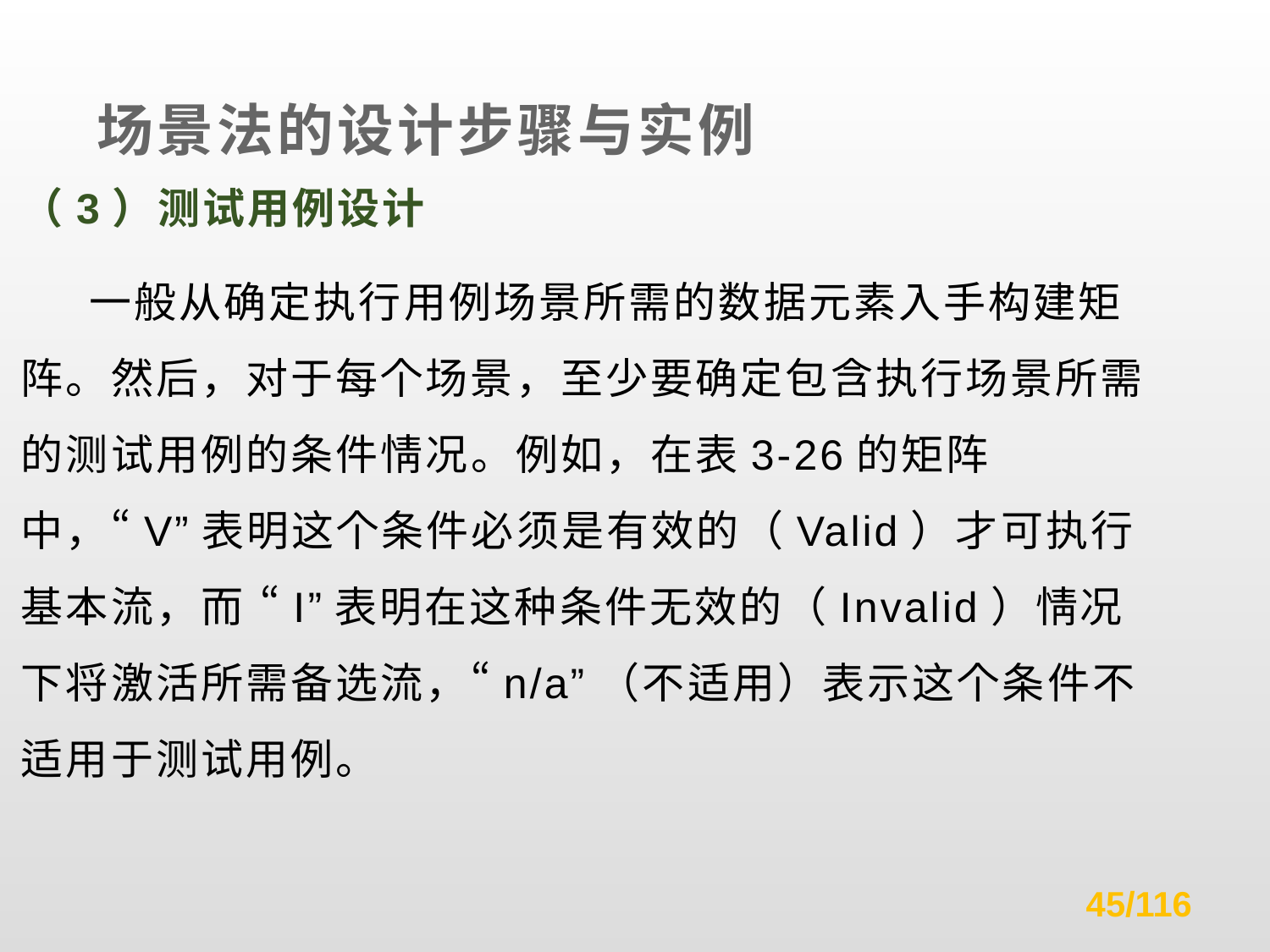

# 场景法的设计步骤与实例
（3）测试用例设计
    一般从确定执行用例场景所需的数据元素入手构建矩阵。然后，对于每个场景，至少要确定包含执行场景所需的测试用例的条件情况。例如，在表3-26的矩阵中，“V”表明这个条件必须是有效的（Valid）才可执行基本流，而 “I”表明在这种条件无效的（Invalid）情况下将激活所需备选流，“n/a”（不适用）表示这个条件不适用于测试用例。
45/116